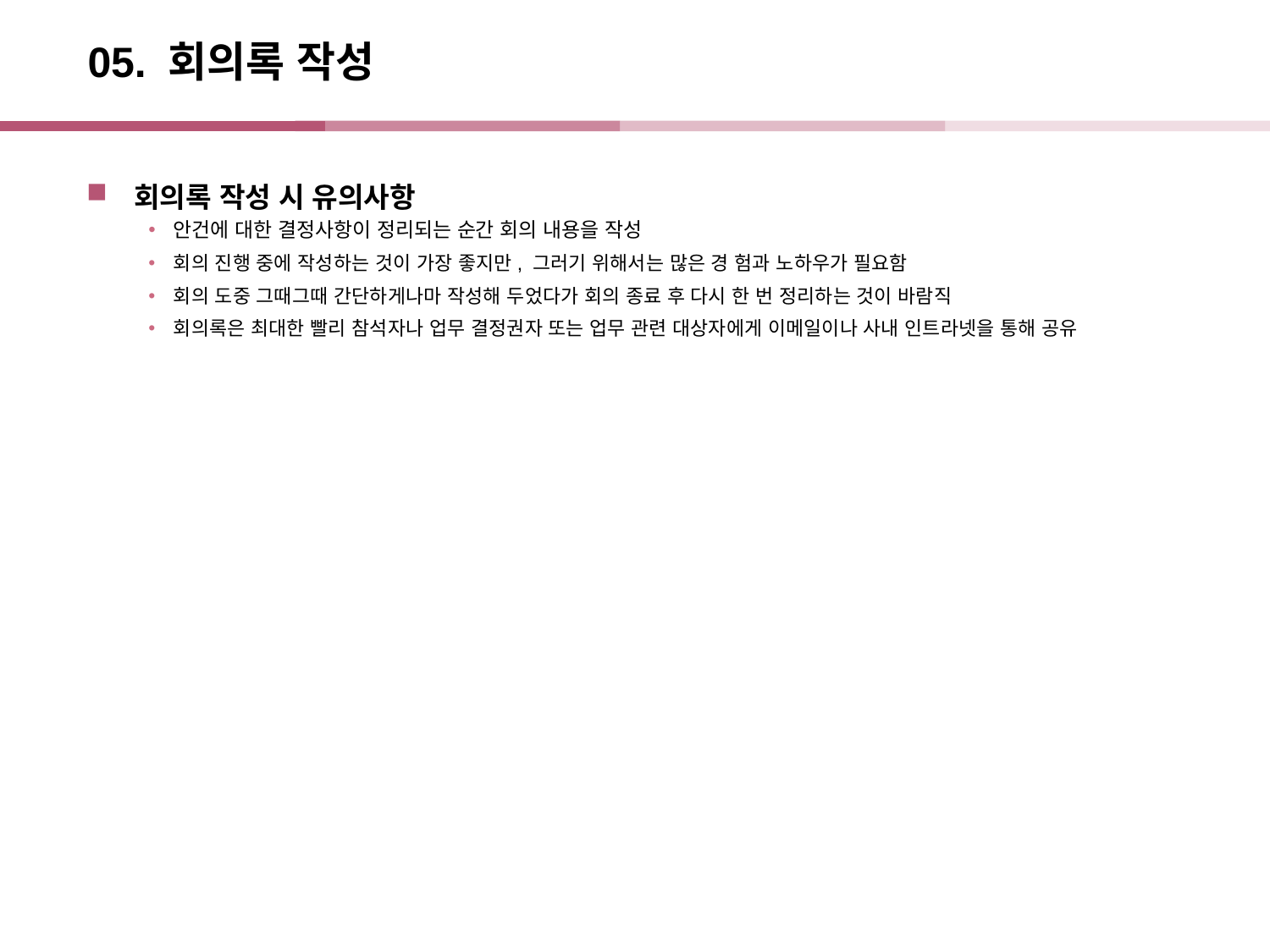

# 05. 회의록 작성
회의록 작성 시 유의사항
안건에 대한 결정사항이 정리되는 순간 회의 내용을 작성
회의 진행 중에 작성하는 것이 가장 좋지만, 그러기 위해서는 많은 경 험과 노하우가 필요함
회의 도중 그때그때 간단하게나마 작성해 두었다가 회의 종료 후 다시 한 번 정리하는 것이 바람직
회의록은 최대한 빨리 참석자나 업무 결정권자 또는 업무 관련 대상자에게 이메일이나 사내 인트라넷을 통해 공유